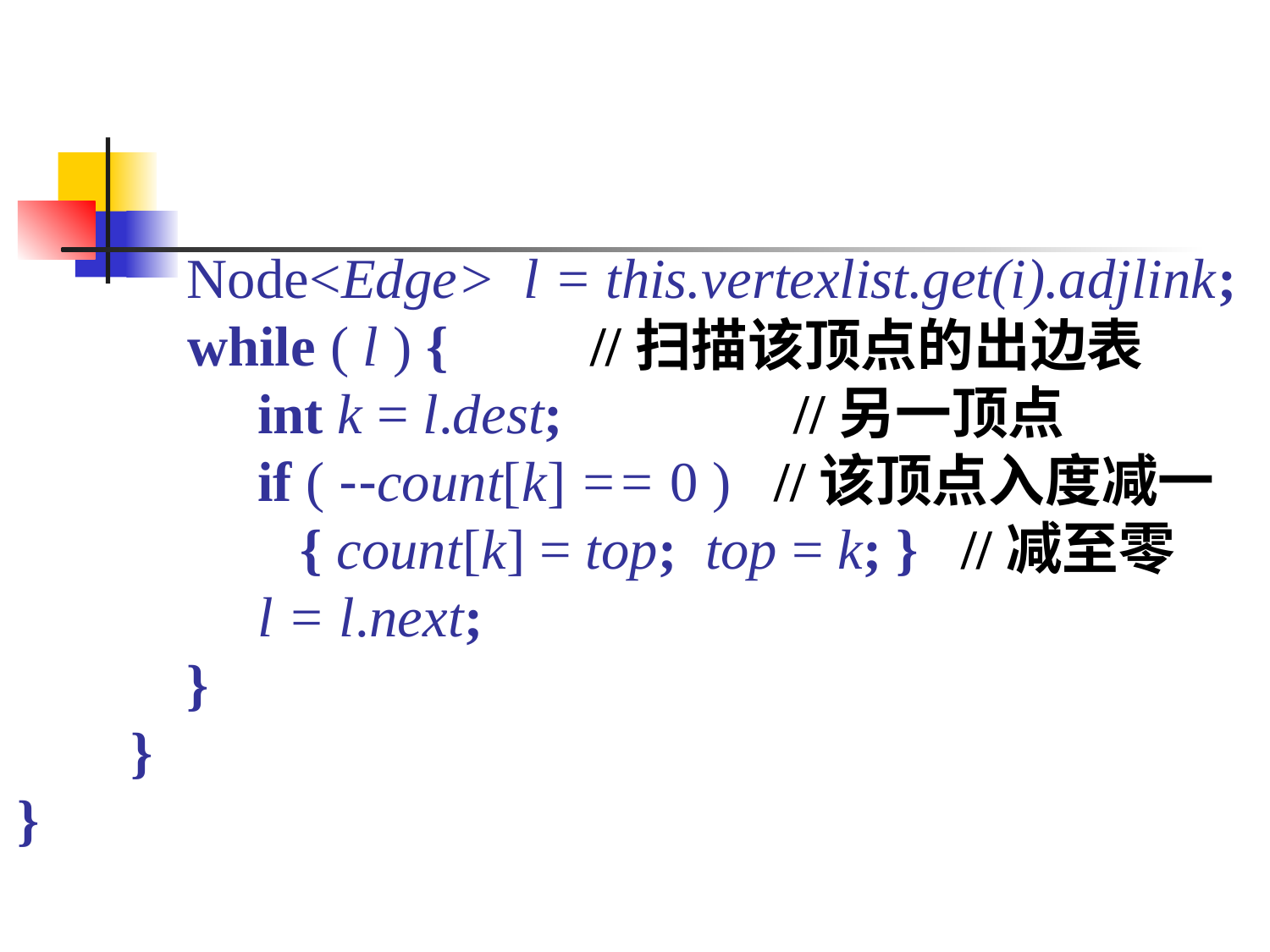

Node<Edge>  l = this.vertexlist.get(i).adjlink;
            while ( l ) {          //扫描该顶点的出边表
	        int k = l.dest;	          //另一顶点
	        if ( --count[k] == 0 )   //该顶点入度减一
    	           { count[k] = top;  top = k; }   //减至零
 	        l = l.next;
	   }
        }
}
139